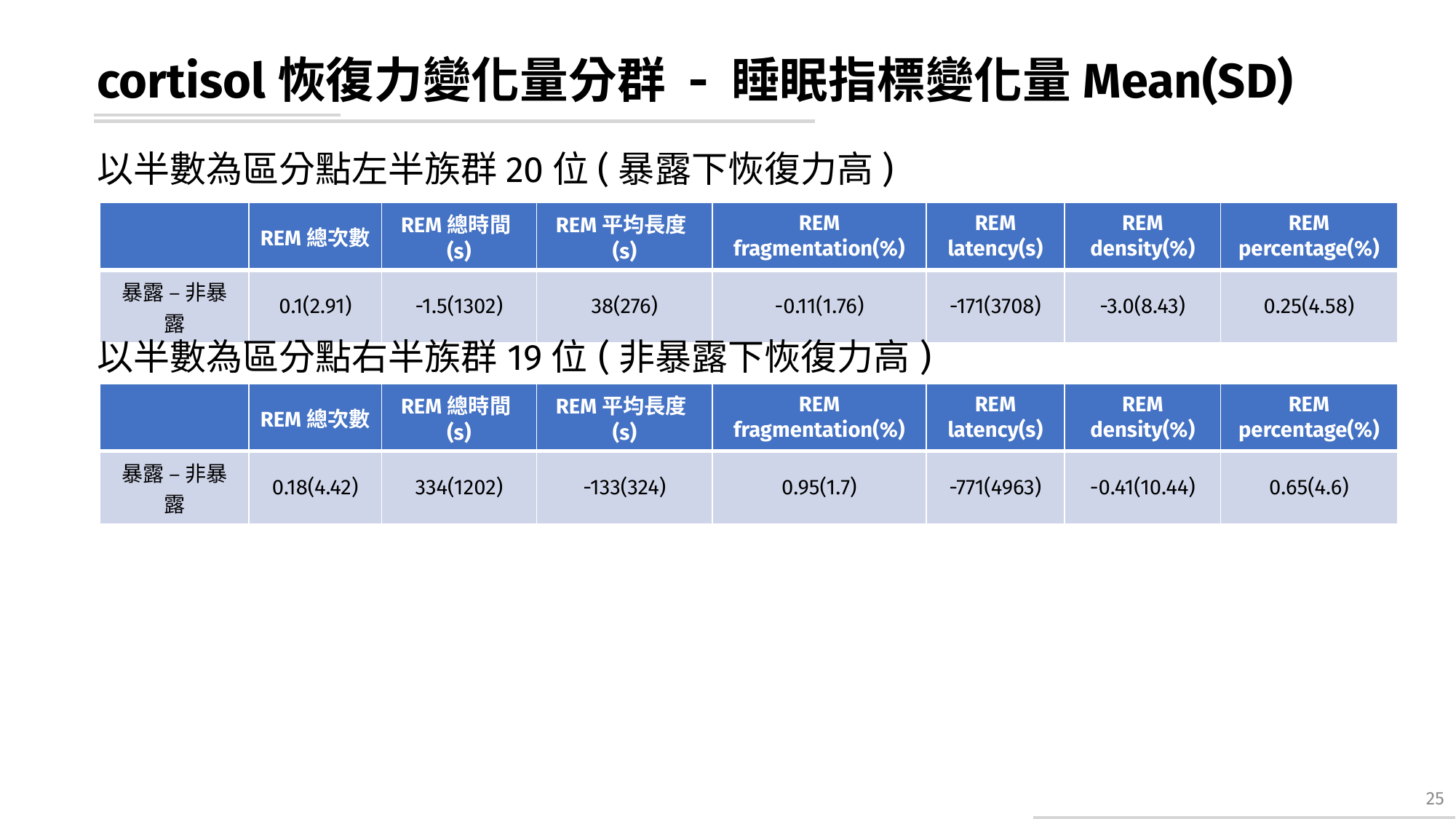

# cortisol恢復力變化量分群 - 睡眠指標變化量Mean(SD)
以半數為區分點左半族群20位(暴露下恢復力高)
|  | REM總次數 | REM總時間(s) | REM平均長度(s) | REM fragmentation(%) | REM latency(s) | REM density(%) | REM percentage(%) |
| --- | --- | --- | --- | --- | --- | --- | --- |
| 暴露 – 非暴露 | 0.1(2.91) | -1.5(1302) | 38(276) | -0.11(1.76) | -171(3708) | -3.0(8.43) | 0.25(4.58) |
以半數為區分點右半族群19位(非暴露下恢復力高)
|  | REM總次數 | REM總時間(s) | REM平均長度(s) | REM fragmentation(%) | REM latency(s) | REM density(%) | REM percentage(%) |
| --- | --- | --- | --- | --- | --- | --- | --- |
| 暴露 – 非暴露 | 0.18(4.42) | 334(1202) | -133(324) | 0.95(1.7) | -771(4963) | -0.41(10.44) | 0.65(4.6) |
25